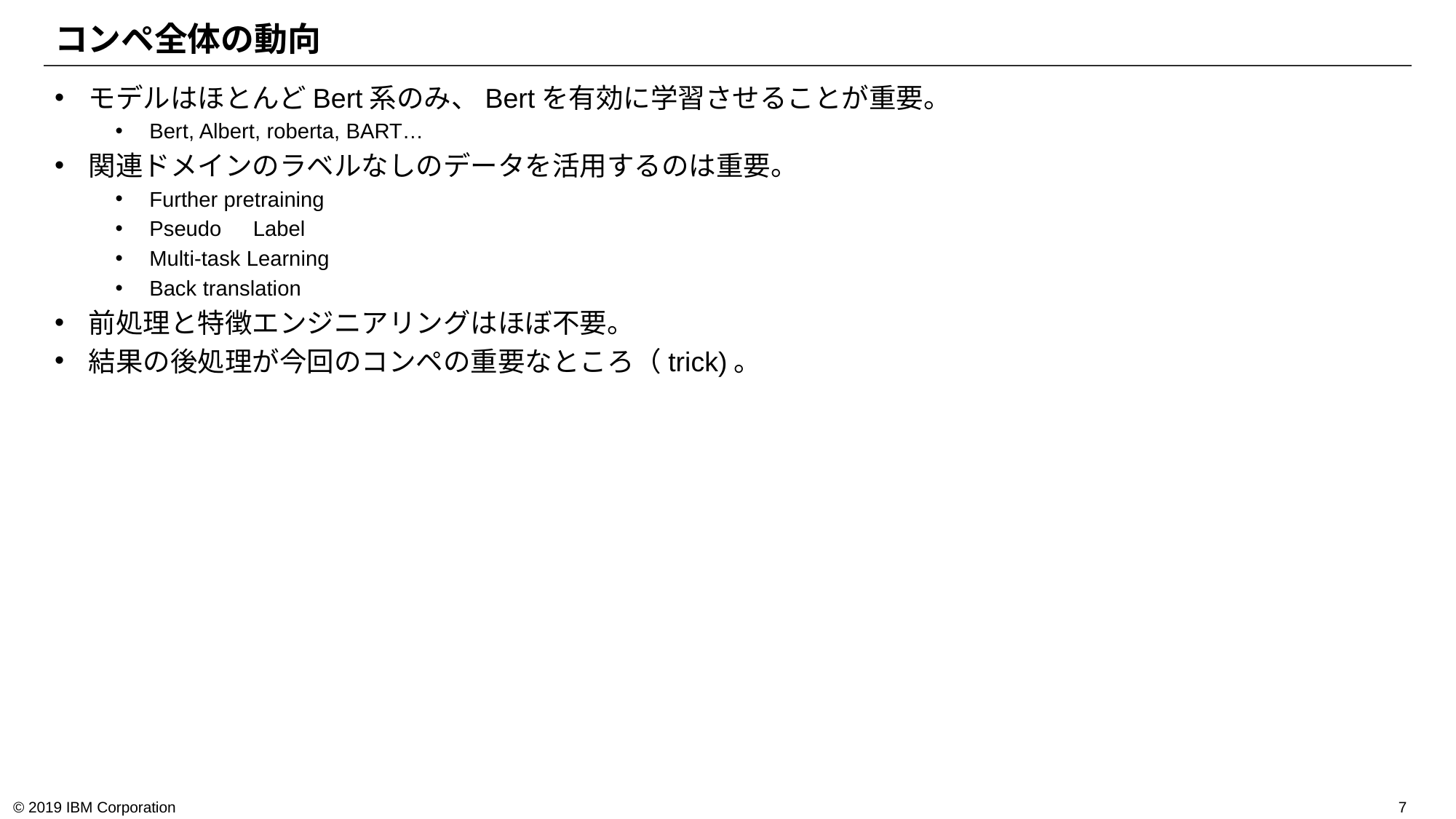

# コンペ全体の動向
モデルはほとんどBert系のみ、Bertを有効に学習させることが重要。
Bert, Albert, roberta, BART…
関連ドメインのラベルなしのデータを活用するのは重要。
Further pretraining
Pseudo　Label
Multi-task Learning
Back translation
前処理と特徴エンジニアリングはほぼ不要。
結果の後処理が今回のコンペの重要なところ（trick)。